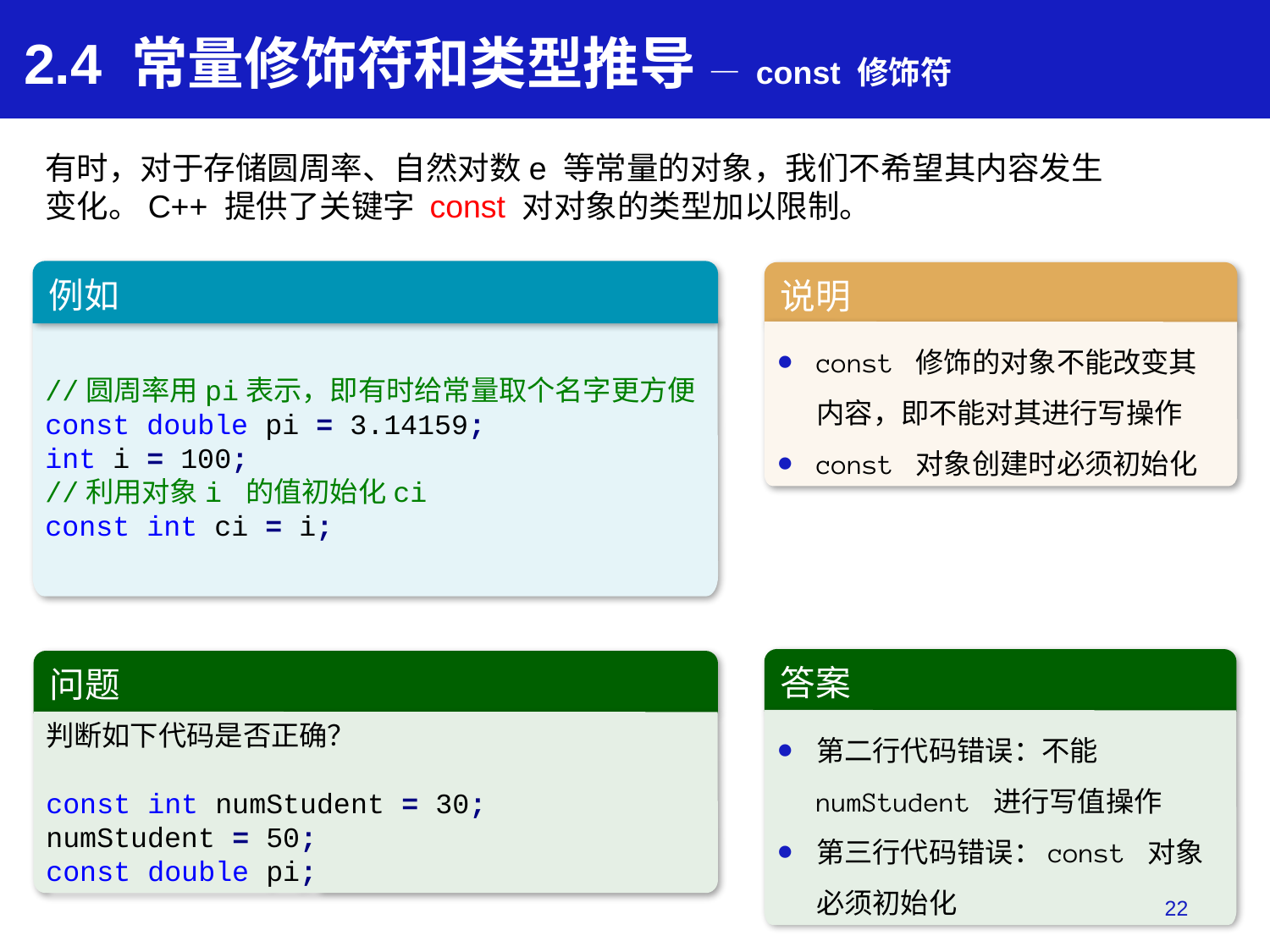

2.4 常量修饰符和类型推导 — const 修饰符
有时，对于存储圆周率、自然对数e 等常量的对象，我们不希望其内容发生
变化。C++ 提供了关键字 const 对对象的类型加以限制。
例如
说明
//圆周率用pi表示，即有时给常量取个名字更方便
const double pi = 3.14159;
int i = 100;
//利用对象i 的值初始化ci
const int ci = i;
const 修饰的对象不能改变其内容，即不能对其进行写操作
const 对象创建时必须初始化
答案
问题
第二行代码错误：不能 numStudent 进行写值操作
第三行代码错误：const 对象必须初始化
判断如下代码是否正确？

const int numStudent = 30;
numStudent = 50;
const double pi;
22